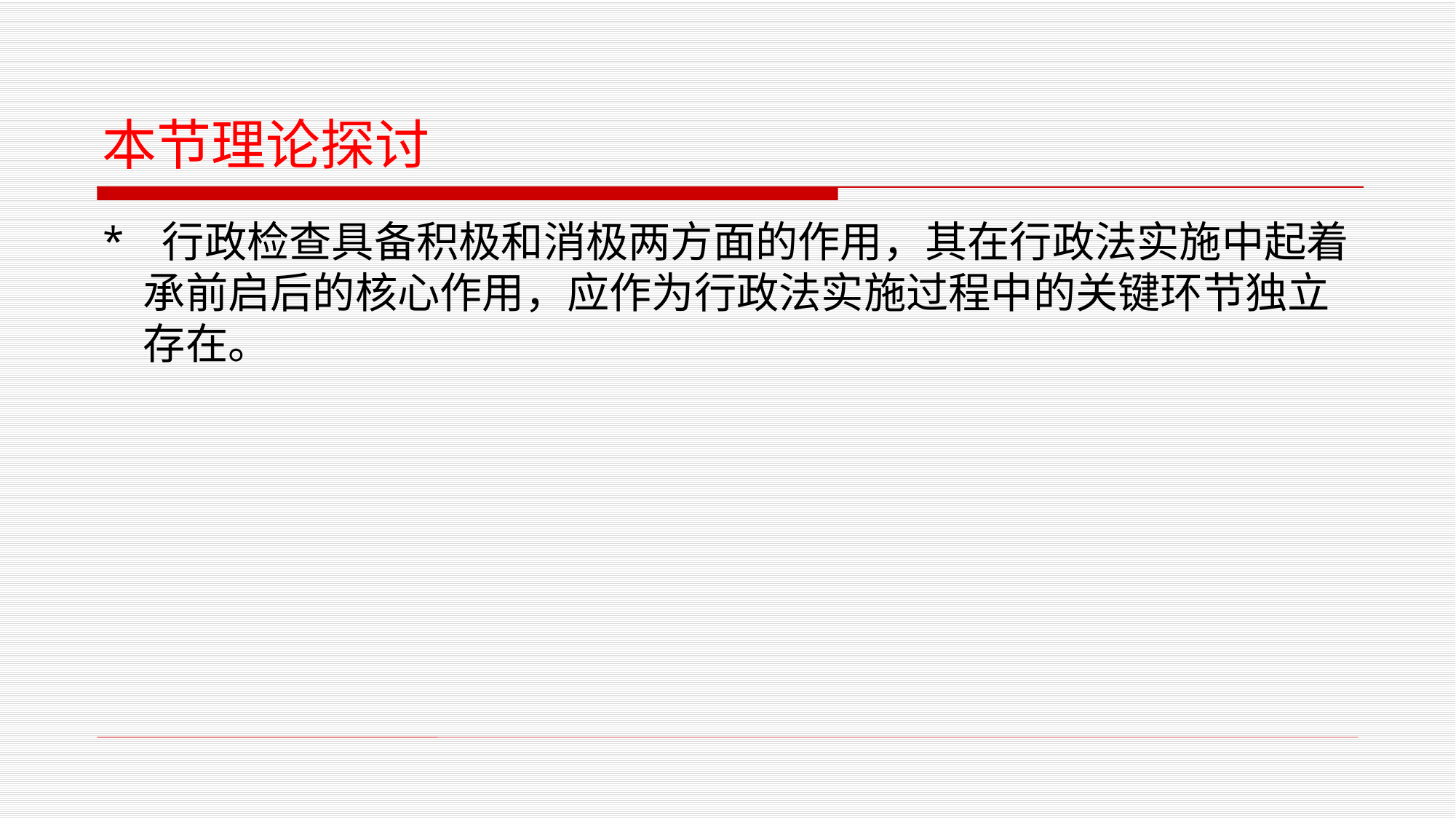

# 本节理论探讨
* 行政检查具备积极和消极两方面的作用，其在行政法实施中起着承前启后的核心作用，应作为行政法实施过程中的关键环节独立存在。